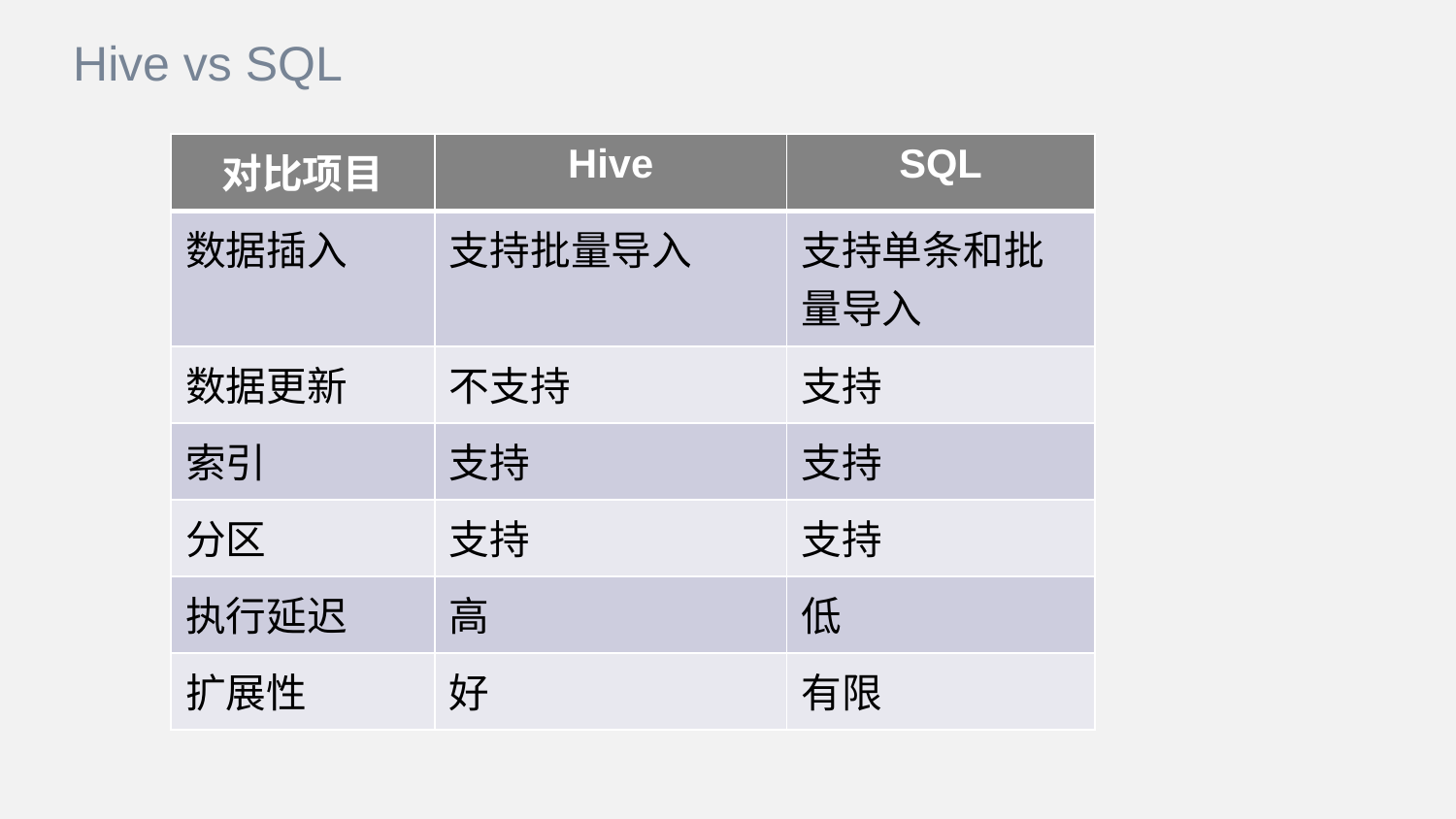

Hive vs SQL
| 对比项目 | Hive | SQL |
| --- | --- | --- |
| 数据插入 | 支持批量导入 | 支持单条和批量导入 |
| 数据更新 | 不支持 | 支持 |
| 索引 | 支持 | 支持 |
| 分区 | 支持 | 支持 |
| 执行延迟 | 高 | 低 |
| 扩展性 | 好 | 有限 |